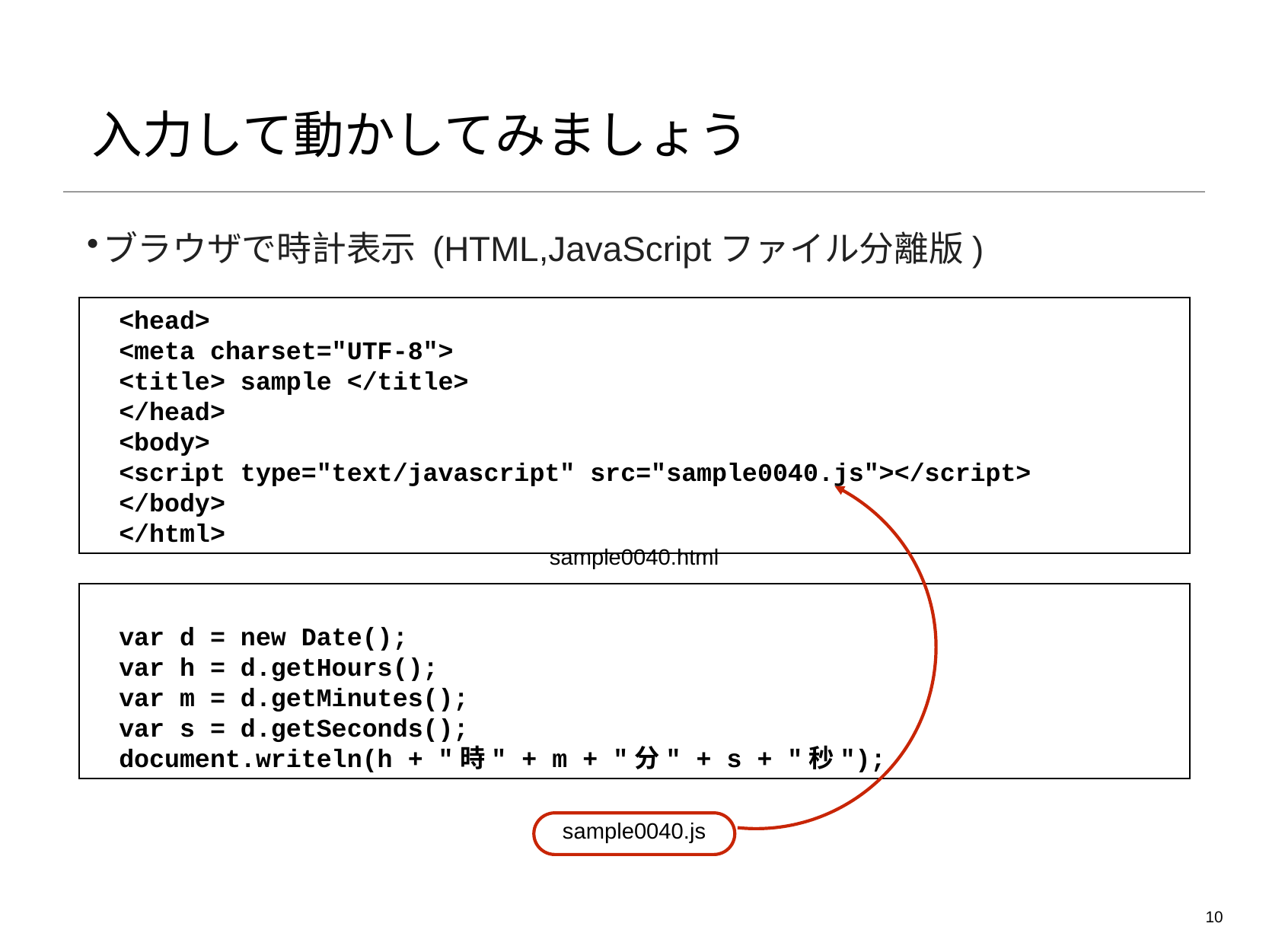

# 入力して動かしてみましょう
ブラウザで時計表示 (HTML,JavaScriptファイル分離版)
<head>
<meta charset="UTF-8">
<title> sample </title>
</head>
<body>
<script type="text/javascript" src="sample0040.js"></script>
</body>
</html>
sample0040.html

var d = new Date();
var h = d.getHours();
var m = d.getMinutes();
var s = d.getSeconds();
document.writeln(h + "時" + m + "分" + s + "秒");
sample0040.js

10